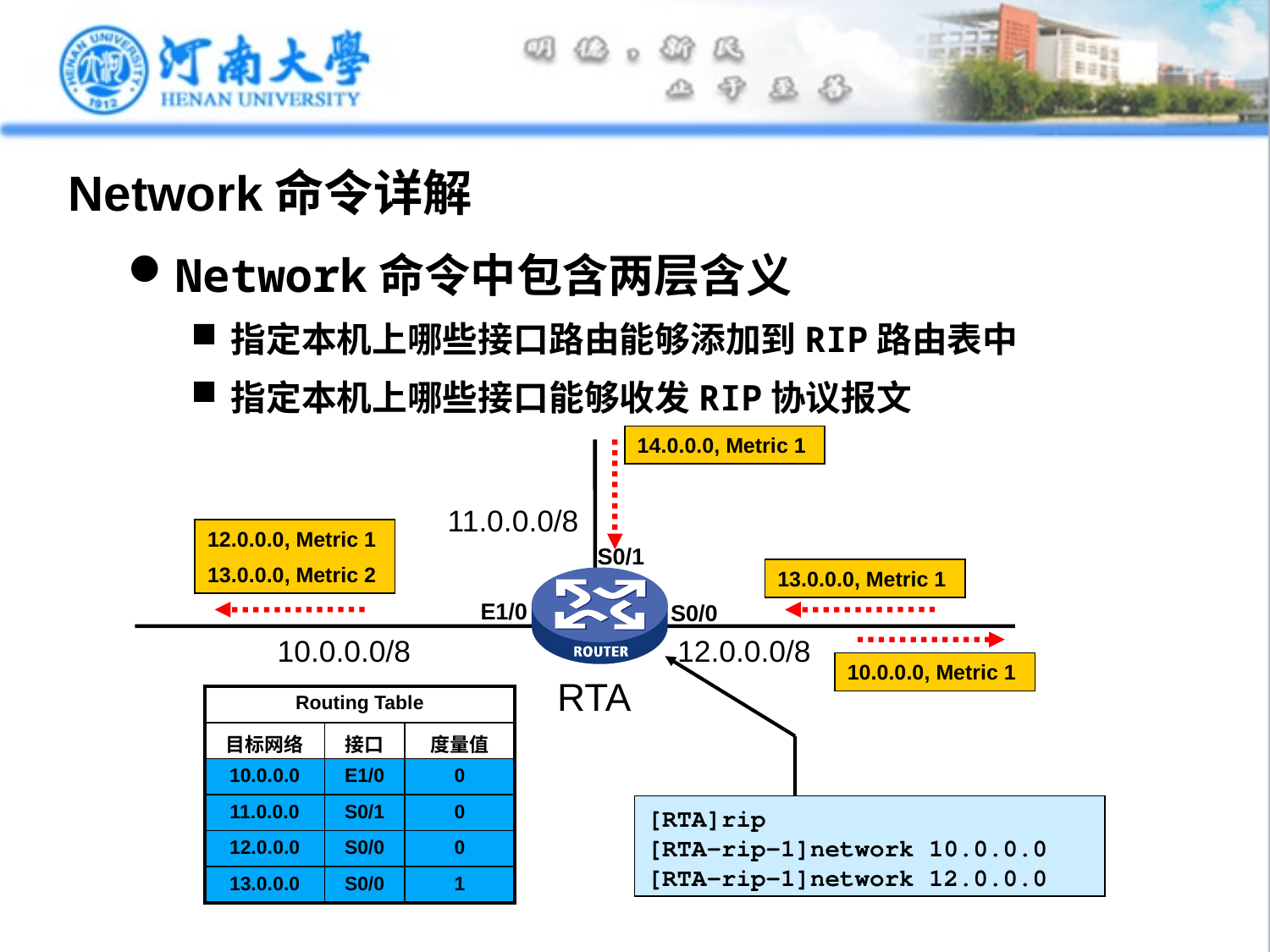

# Network命令详解
Network命令中包含两层含义
指定本机上哪些接口路由能够添加到RIP路由表中
指定本机上哪些接口能够收发RIP协议报文
14.0.0.0, Metric 1

11.0.0.0/8
12.0.0.0, Metric 1
13.0.0.0, Metric 2
S0/1
13.0.0.0, Metric 1

E1/0
S0/0

10.0.0.0/8
12.0.0.0/8

10.0.0.0, Metric 1

RTA
| Routing Table |  |  |
| --- | --- | --- |
| 目标网络 | 接口 | 度量值 |
| 10.0.0.0 | E1/0 | 0 |
| 11.0.0.0 | S0/1 | 0 |
| 12.0.0.0 | S0/0 | 0 |
| 13.0.0.0 | S0/0 | 1 |

[RTA]rip
[RTA-rip-1]network 10.0.0.0
[RTA-rip-1]network 12.0.0.0